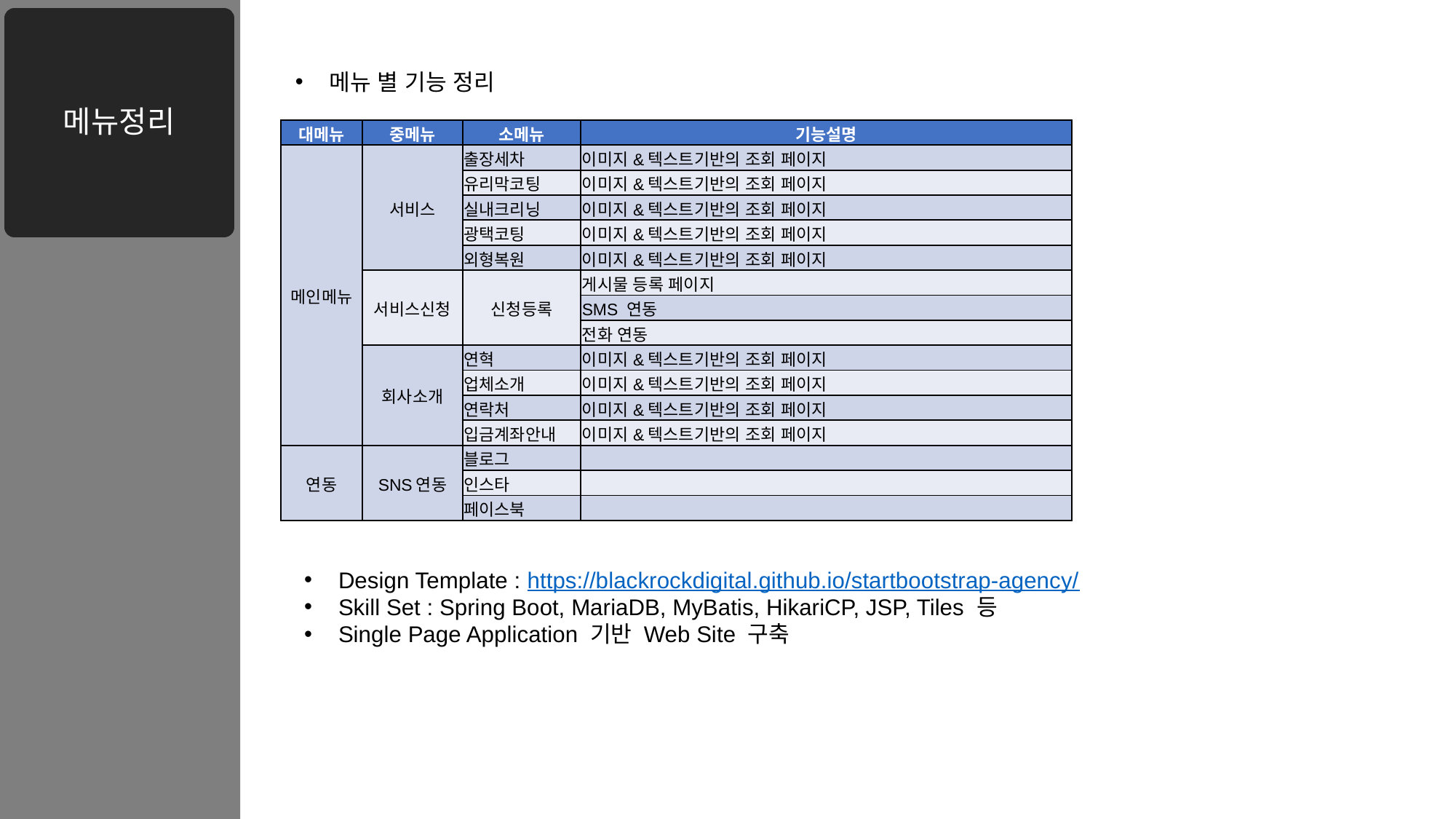

# 메뉴정리
메뉴 별 기능 정리
| 대메뉴 | 중메뉴 | 소메뉴 | 기능설명 |
| --- | --- | --- | --- |
| 메인메뉴 | 서비스 | 출장세차 | 이미지&텍스트기반의 조회 페이지 |
|  |  | 유리막코팅 | 이미지&텍스트기반의 조회 페이지 |
|  |  | 실내크리닝 | 이미지&텍스트기반의 조회 페이지 |
|  |  | 광택코팅 | 이미지&텍스트기반의 조회 페이지 |
|  |  | 외형복원 | 이미지&텍스트기반의 조회 페이지 |
|  | 서비스신청 | 신청등록 | 게시물 등록 페이지 |
|  |  |  | SMS 연동 |
|  |  |  | 전화 연동 |
|  | 회사소개 | 연혁 | 이미지&텍스트기반의 조회 페이지 |
|  |  | 업체소개 | 이미지&텍스트기반의 조회 페이지 |
|  |  | 연락처 | 이미지&텍스트기반의 조회 페이지 |
|  |  | 입금계좌안내 | 이미지&텍스트기반의 조회 페이지 |
| 연동 | SNS연동 | 블로그 |  |
|  |  | 인스타 |  |
|  |  | 페이스북 |  |
Design Template : https://blackrockdigital.github.io/startbootstrap-agency/
Skill Set : Spring Boot, MariaDB, MyBatis, HikariCP, JSP, Tiles 등
Single Page Application 기반 Web Site 구축